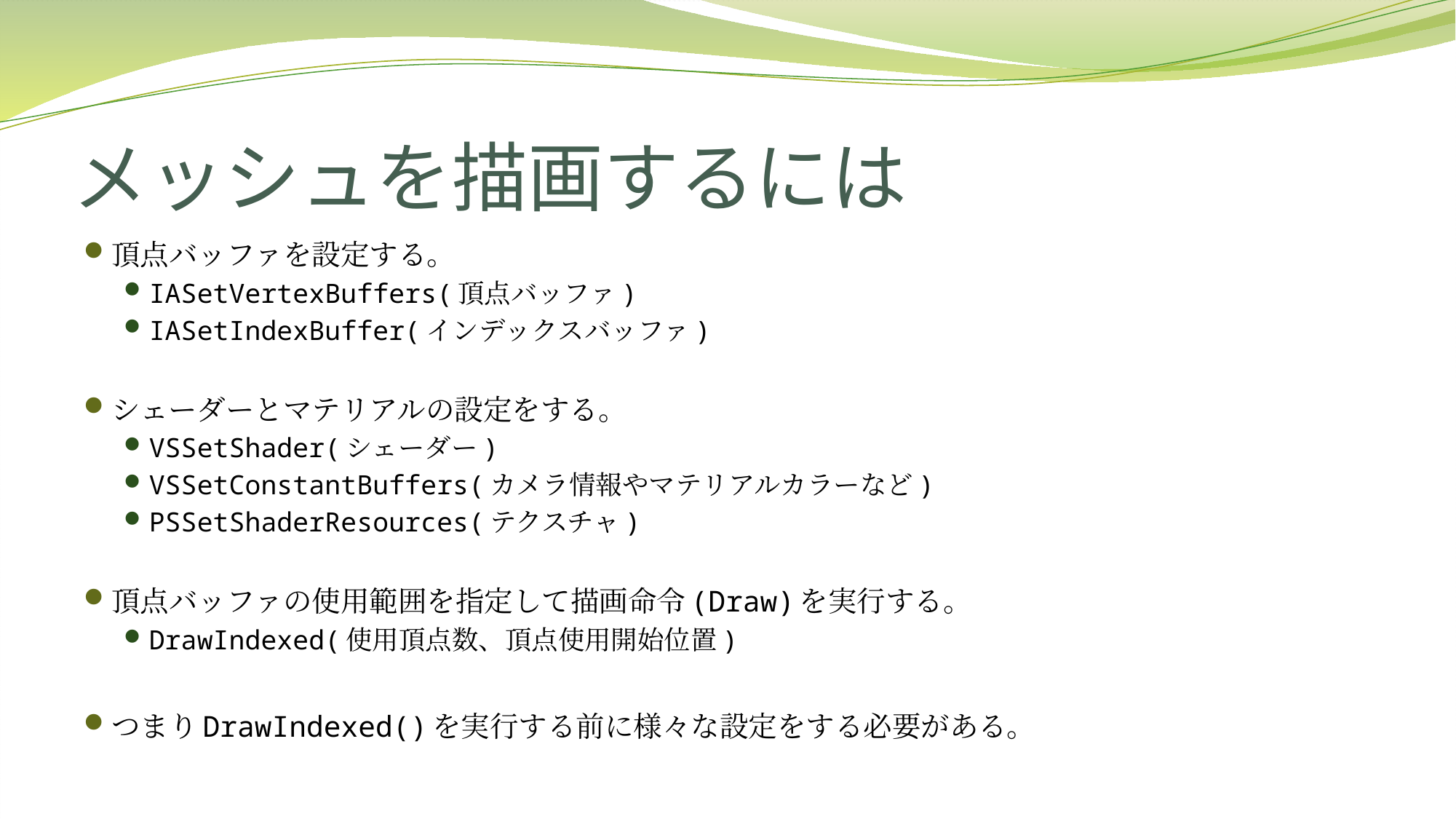

# メッシュを描画するには
頂点バッファを設定する。
IASetVertexBuffers(頂点バッファ)
IASetIndexBuffer(インデックスバッファ)

シェーダーとマテリアルの設定をする。
VSSetShader(シェーダー)
VSSetConstantBuffers(カメラ情報やマテリアルカラーなど)
PSSetShaderResources(テクスチャ)

頂点バッファの使用範囲を指定して描画命令(Draw)を実行する。
DrawIndexed(使用頂点数、頂点使用開始位置)

つまりDrawIndexed()を実行する前に様々な設定をする必要がある。